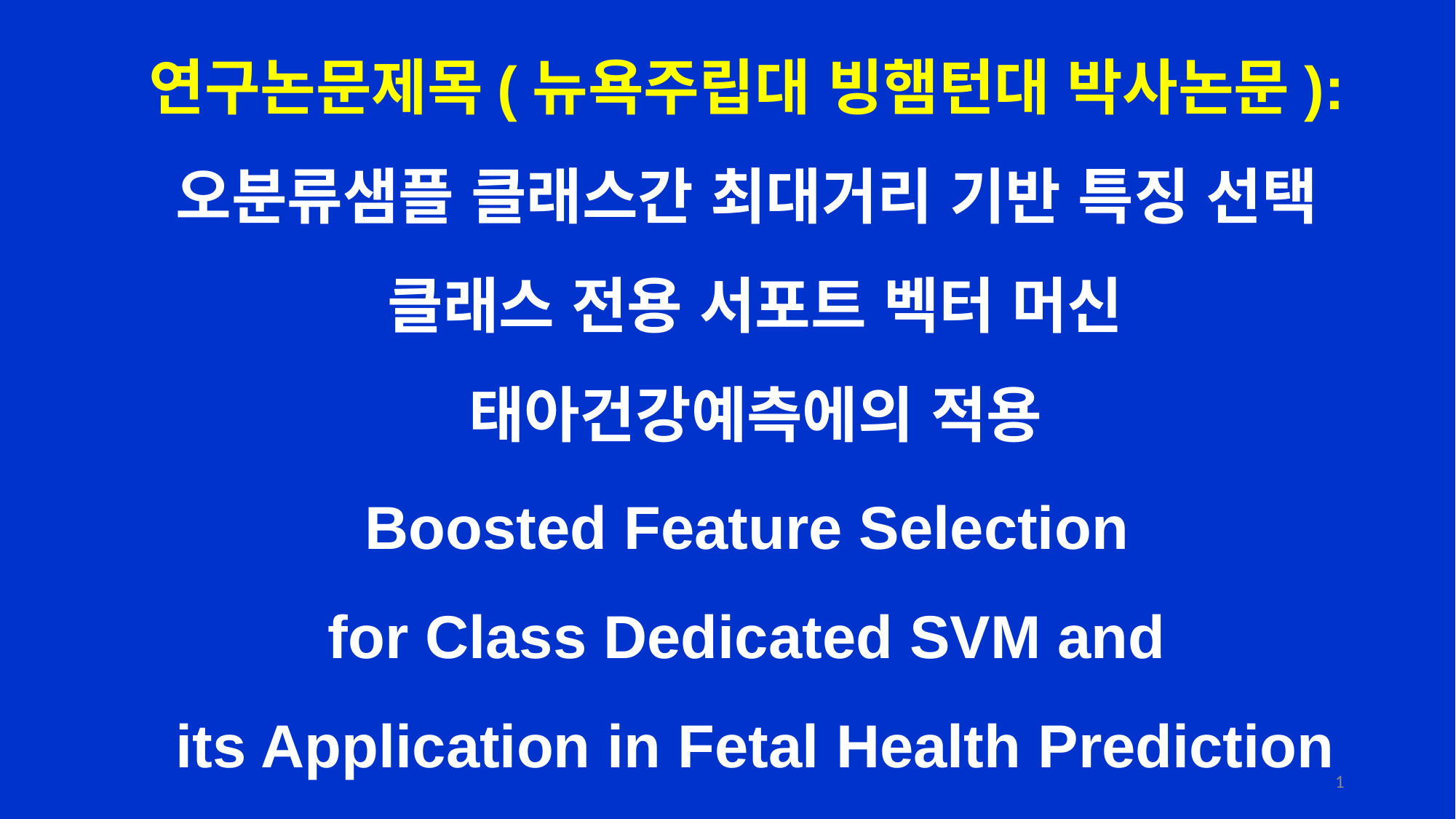

연구논문제목(뉴욕주립대 빙햄턴대 박사논문):
오분류샘플 클래스간 최대거리 기반 특징 선택
클래스 전용 서포트 벡터 머신
태아건강예측에의 적용
Boosted Feature Selection
for Class Dedicated SVM and
its Application in Fetal Health Prediction
1